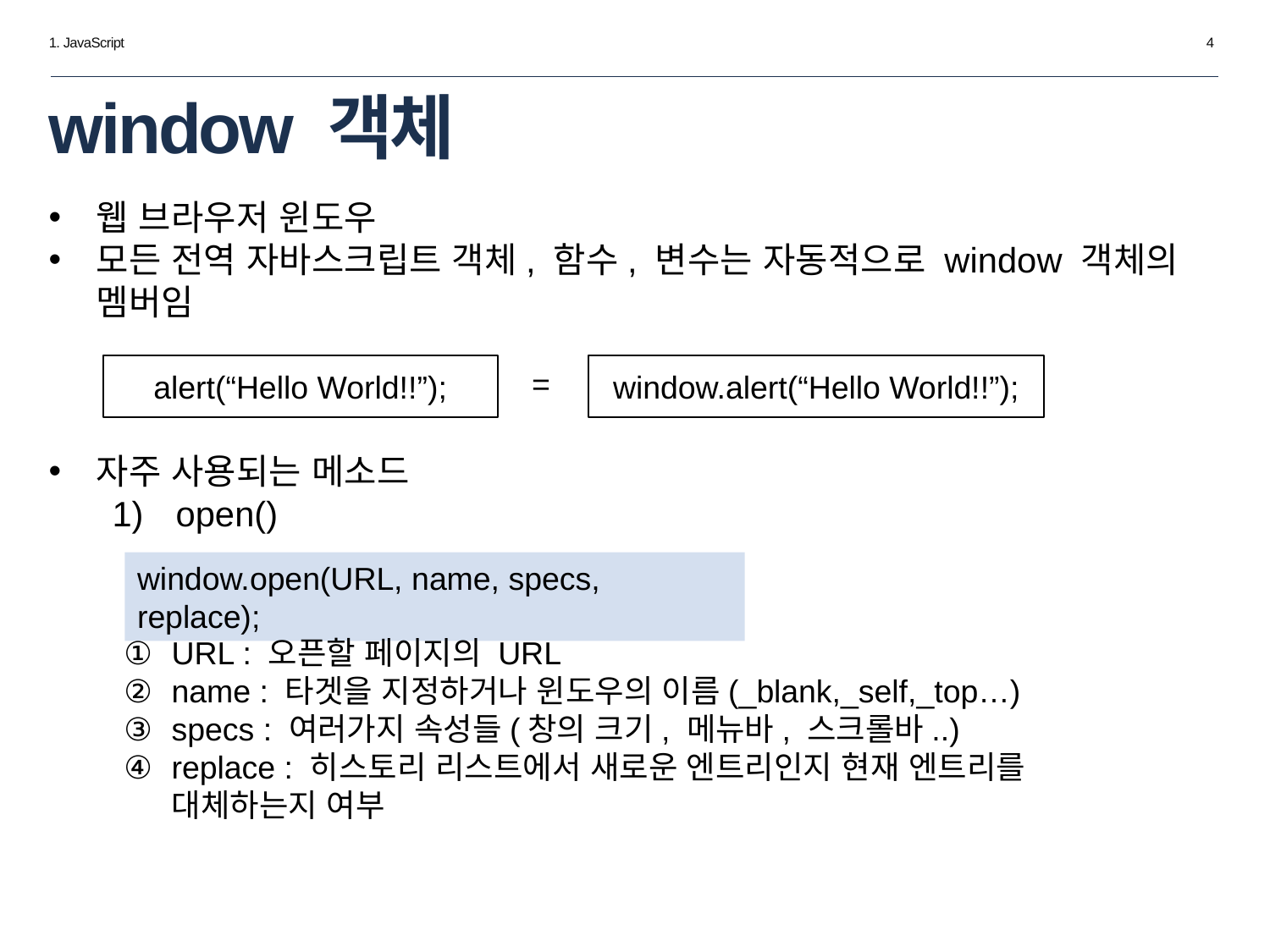

1. JavaScript
4
# window 객체
웹 브라우저 윈도우
모든 전역 자바스크립트 객체, 함수, 변수는 자동적으로 window 객체의 멤버임

자주 사용되는 메소드
open()

window.alert(“Hello World!!”);
alert(“Hello World!!”);
=
window.open(URL, name, specs, replace);
URL : 오픈할 페이지의 URL
name : 타겟을 지정하거나 윈도우의 이름(_blank,_self,_top…)
specs : 여러가지 속성들(창의 크기, 메뉴바, 스크롤바..)
replace : 히스토리 리스트에서 새로운 엔트리인지 현재 엔트리를 대체하는지 여부